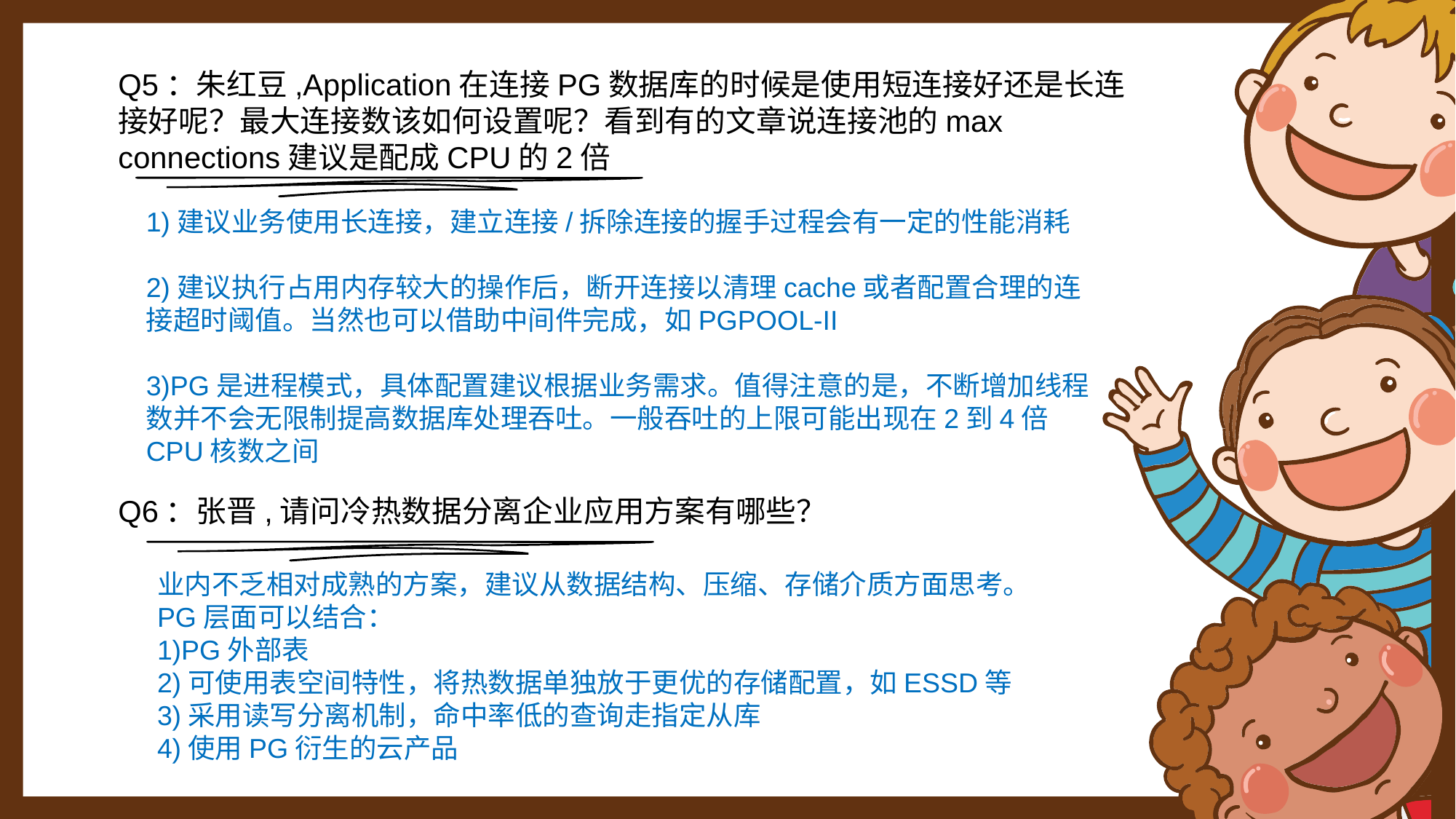

Q5：朱红豆,Application在连接PG数据库的时候是使用短连接好还是长连接好呢？最大连接数该如何设置呢？看到有的文章说连接池的max connections建议是配成CPU的2倍

1)建议业务使用长连接，建立连接/拆除连接的握手过程会有一定的性能消耗

2)建议执行占用内存较大的操作后，断开连接以清理cache或者配置合理的连接超时阈值。当然也可以借助中间件完成，如PGPOOL-II

3)PG是进程模式，具体配置建议根据业务需求。值得注意的是，不断增加线程数并不会无限制提高数据库处理吞吐。一般吞吐的上限可能出现在2到4倍CPU核数之间
Q6：张晋,请问冷热数据分离企业应用方案有哪些？

业内不乏相对成熟的方案，建议从数据结构、压缩、存储介质方面思考。
PG层面可以结合：
1)PG外部表
2)可使用表空间特性，将热数据单独放于更优的存储配置，如ESSD等
3)采用读写分离机制，命中率低的查询走指定从库
4)使用PG衍生的云产品